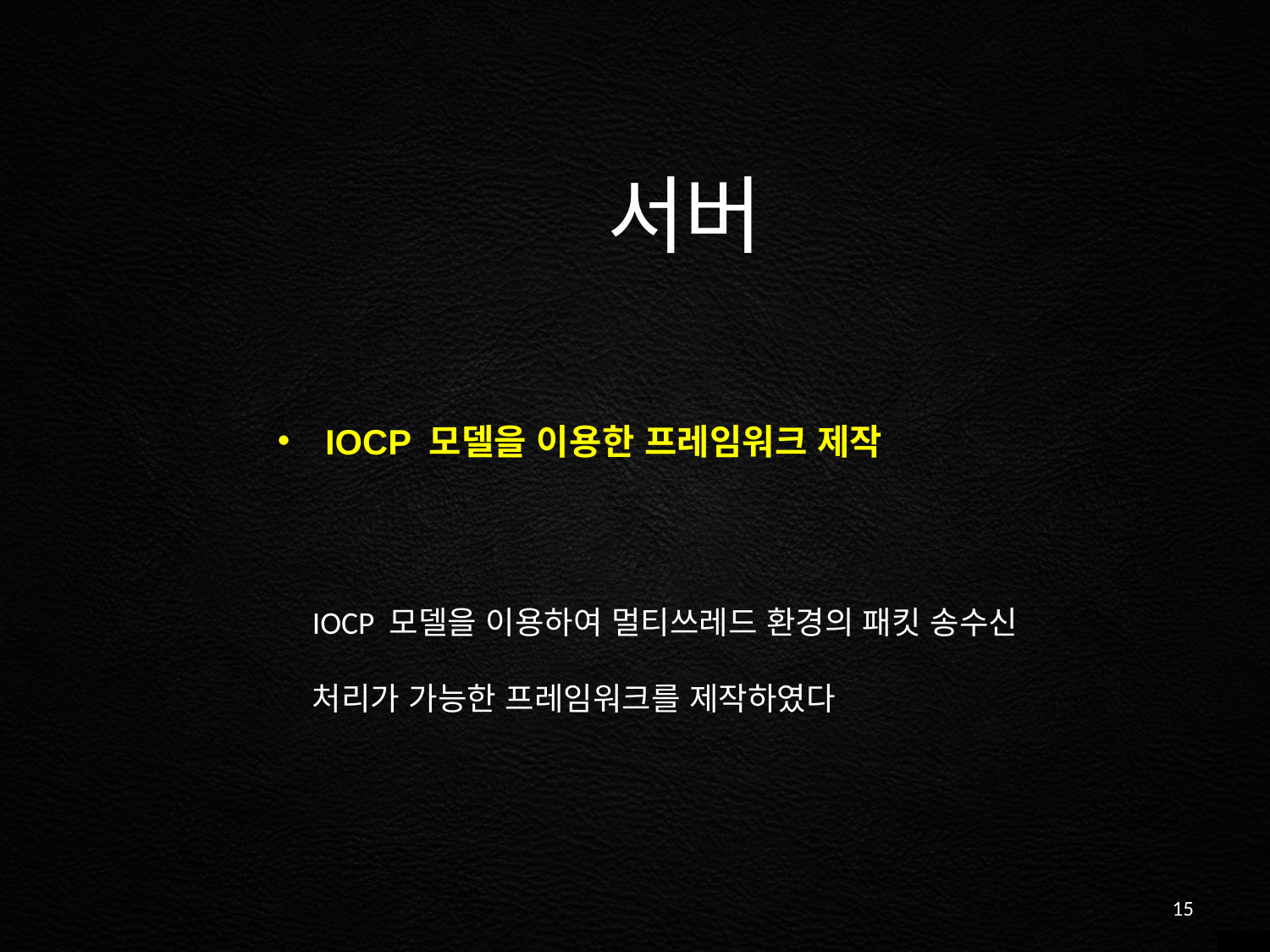

서버

IOCP 모델을 이용한 프레임워크 제작

IOCP 모델을 이용하여 멀티쓰레드 환경의 패킷 송수신

처리가 가능한 프레임워크를 제작하였다

15